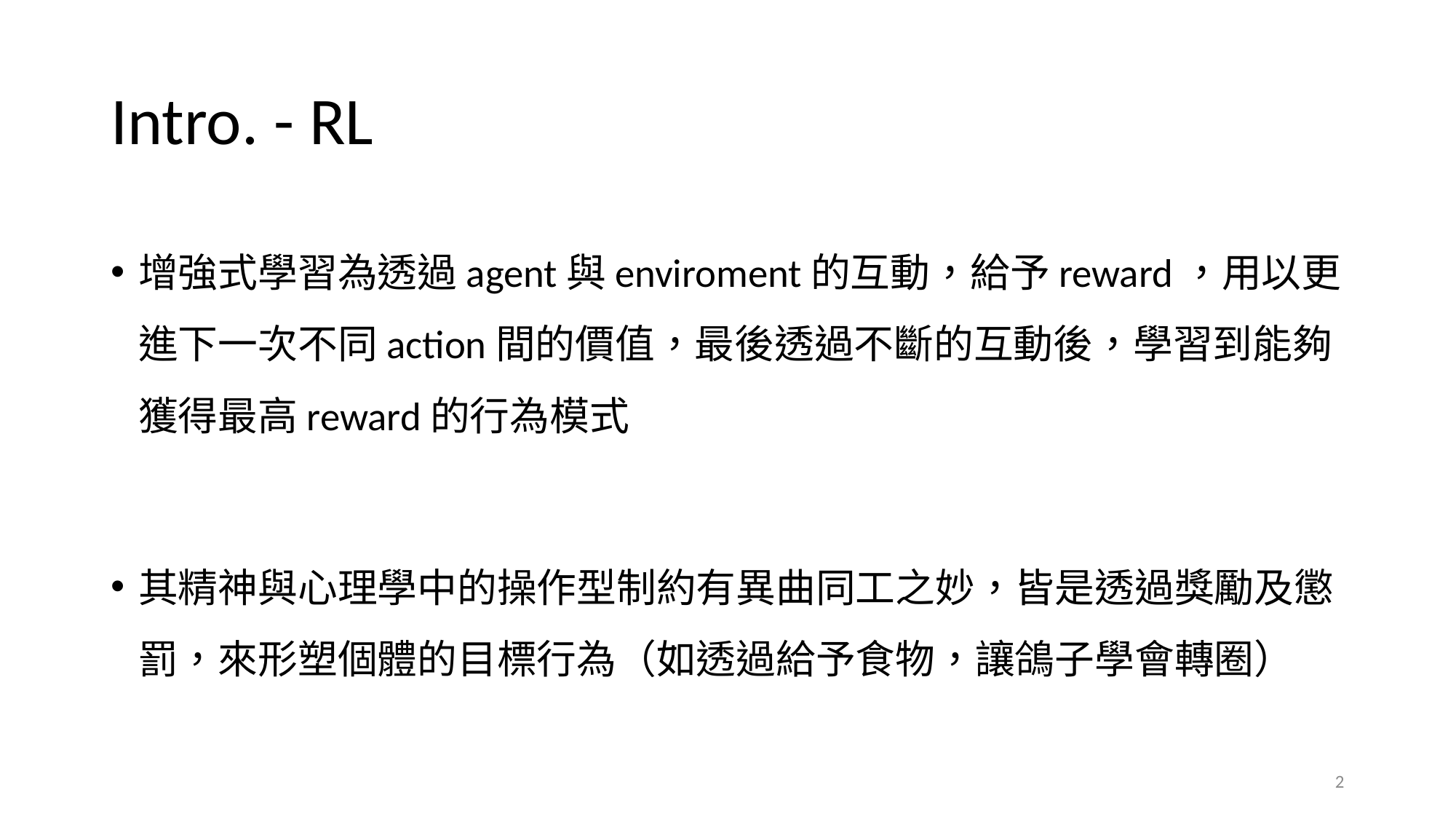

# Intro. - RL
增強式學習為透過agent與enviroment的互動，給予reward，用以更進下一次不同action間的價值，最後透過不斷的互動後，學習到能夠獲得最高reward的行為模式

其精神與心理學中的操作型制約有異曲同工之妙，皆是透過獎勵及懲罰，來形塑個體的目標行為（如透過給予食物，讓鴿子學會轉圈）
2